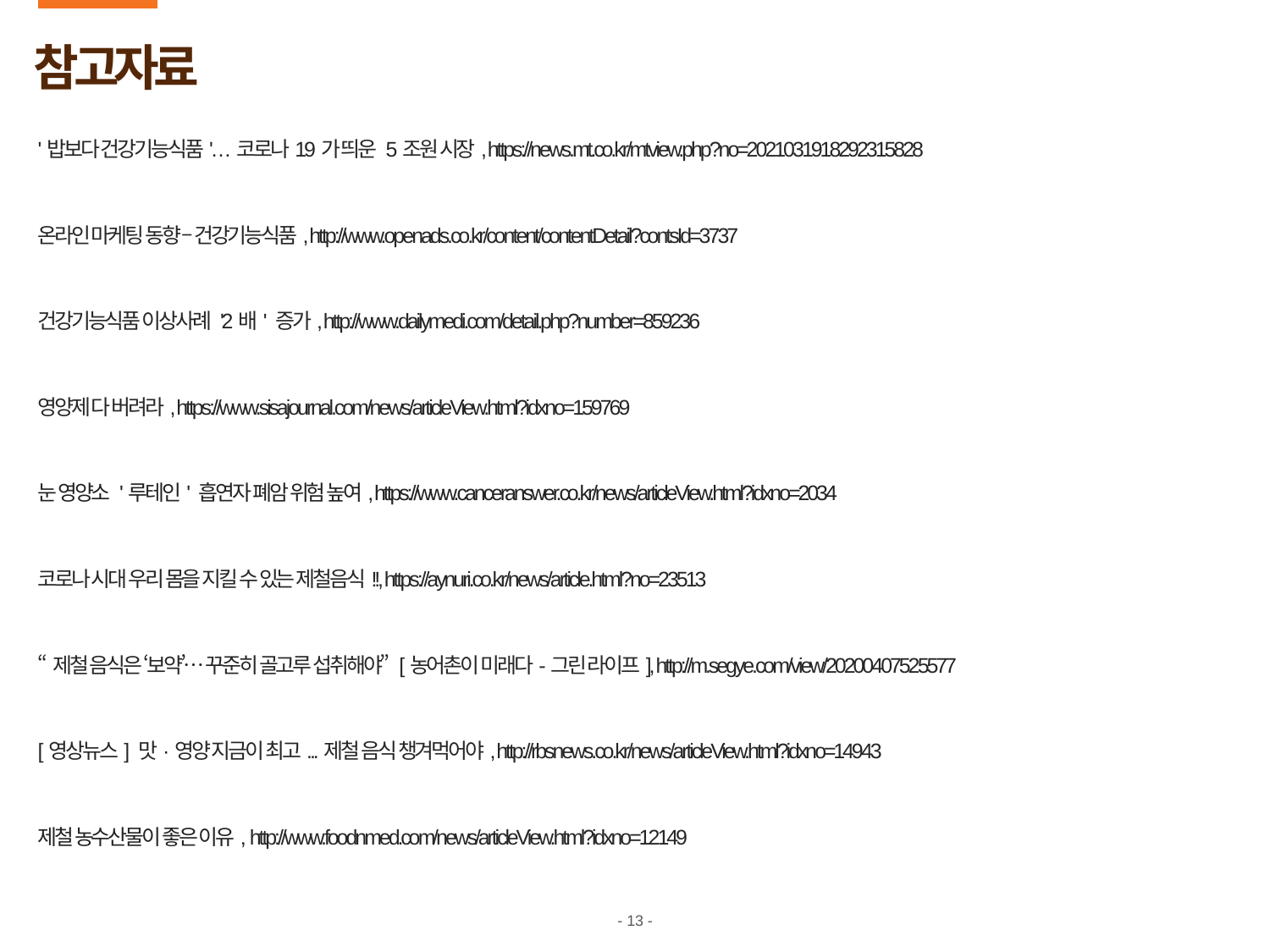

# 참고자료

'밥보다 건강기능식품'…코로나19가 띄운 5조원 시장, https://news.mt.co.kr/mtview.php?no=2021031918292315828

온라인 마케팅 동향 – 건강기능식품, http://www.openads.co.kr/content/contentDetail?contsId=3737

건강기능식품 이상사례 '2배' 증가, http://www.dailymedi.com/detail.php?number=859236

영양제 다 버려라, https://www.sisajournal.com/news/articleView.html?idxno=159769

눈 영양소 '루테인' 흡연자 폐암 위험 높여, https://www.canceranswer.co.kr/news/articleView.html?idxno=2034

코로나 시대 우리 몸을 지킬 수 있는 제철음식!!, https://aynuri.co.kr/news/article.html?no=23513

“제철 음식은 ‘보약’… 꾸준히 골고루 섭취해야” [농어촌이 미래다-그린 라이프], http://m.segye.com/view/20200407525577

[영상뉴스] 맛·영양 지금이 최고...제철 음식 챙겨먹어야, http://rbsnews.co.kr/news/articleView.html?idxno=14943

제철 농수산물이 좋은 이유, http://www.foodnmed.com/news/articleView.html?idxno=12149